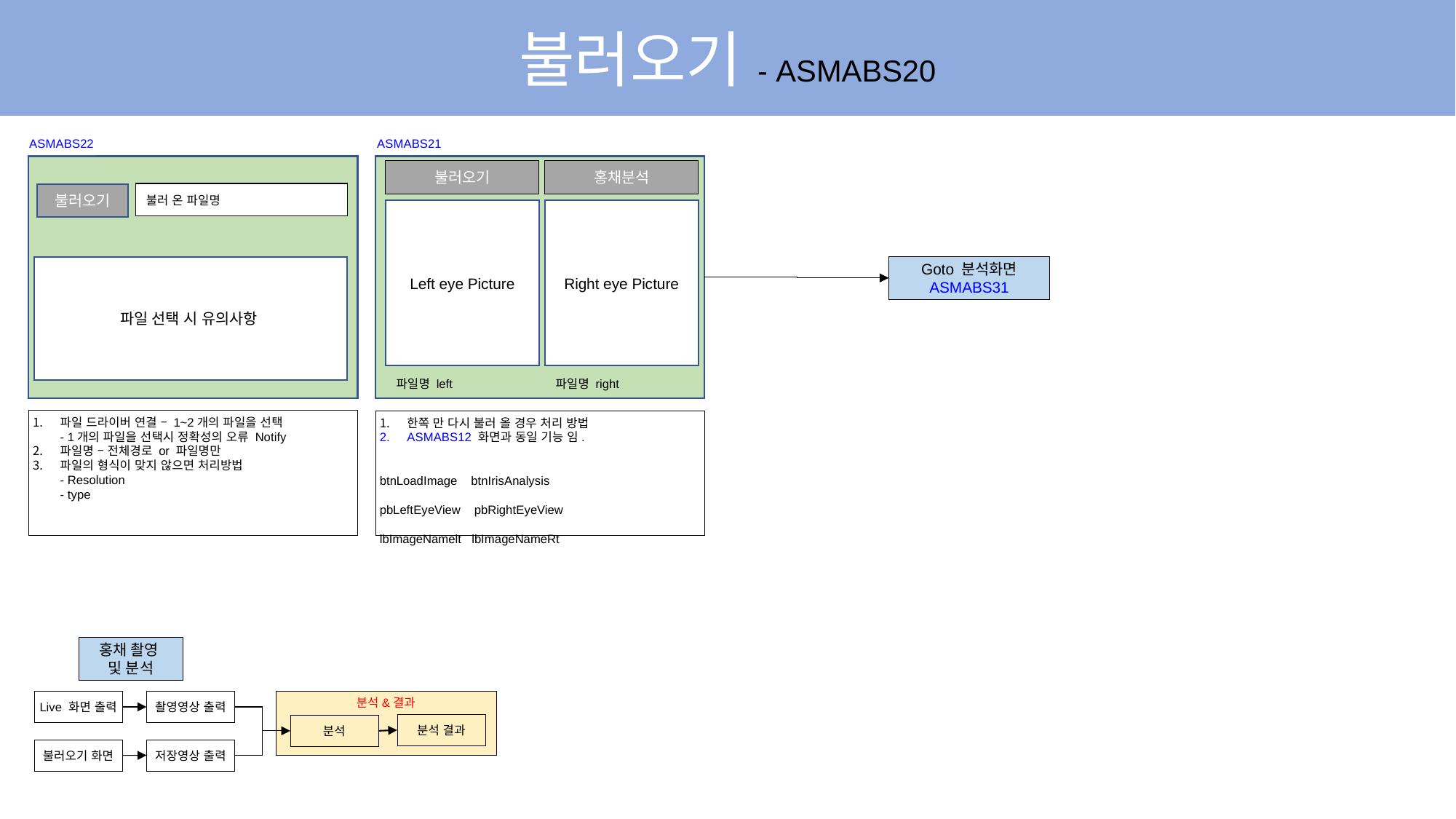

불러오기 - ASMABS20
ASMABS22
ASMABS21

불러오기
홍채분석
불러 온 파일명
불러오기
Right eye Picture
Left eye Picture
Goto 분석화면
ASMABS31
파일 선택 시 유의사항
파일명 left
파일명 right
파일 드라이버 연결 – 1~2개의 파일을 선택
- 1개의 파일을 선택시 정확성의 오류 Notify
파일명 – 전체경로 or 파일명만
파일의 형식이 맞지 않으면 처리방법
- Resolution
- type
한쪽 만 다시 불러 올 경우 처리 방법
ASMABS12 화면과 동일 기능 임.

btnLoadImage    btnIrisAnalysis

pbLeftEyeView    pbRightEyeView

lbImageNamelt   lbImageNameRt

홍채 촬영
및 분석
Live 화면 출력
촬영영상 출력
분석&결과
분석 결과
분석
저장영상 출력
불러오기 화면